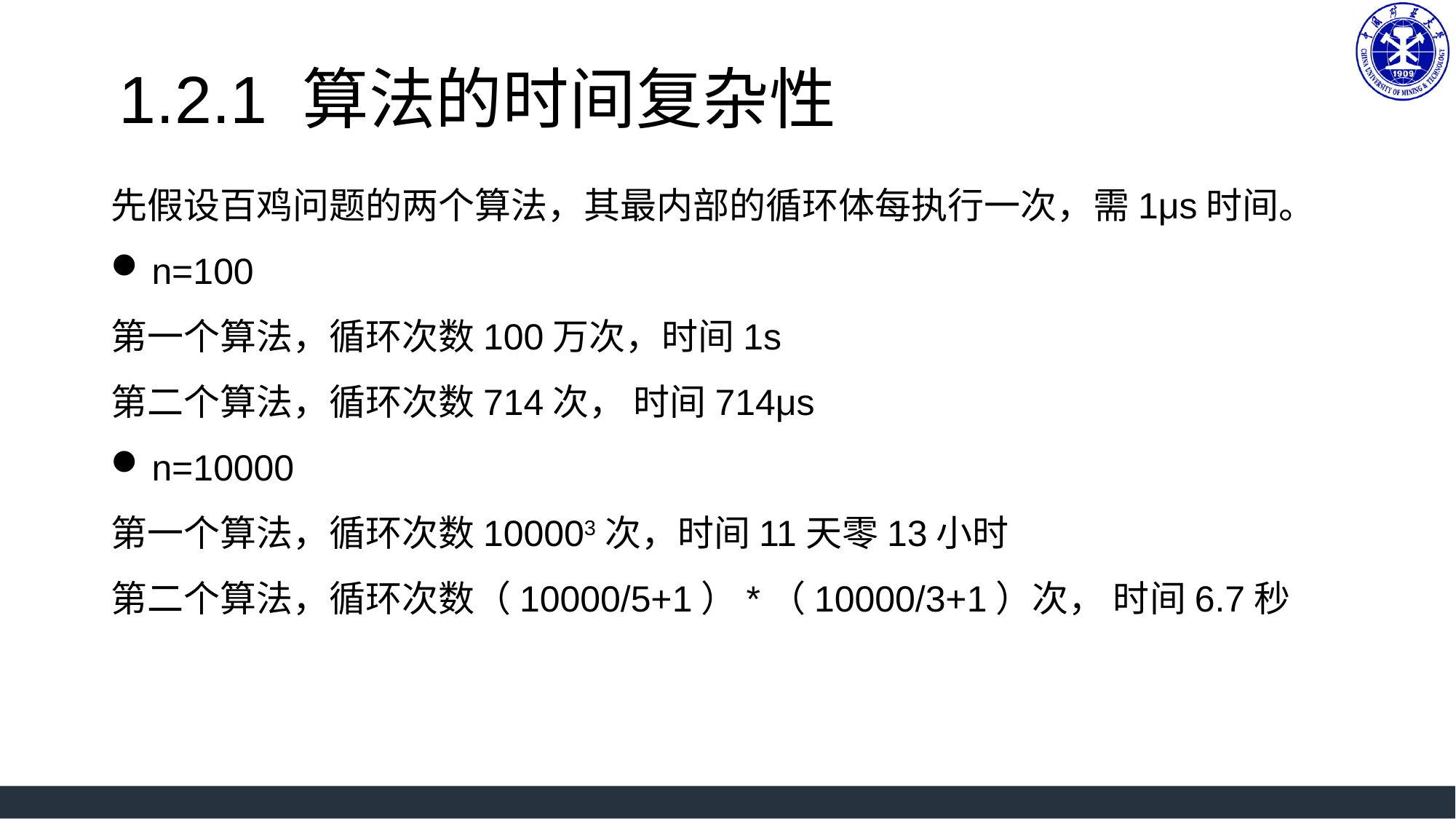

1.2.1 算法的时间复杂性
先假设百鸡问题的两个算法，其最内部的循环体每执行一次，需1μs时间。
n=100
第一个算法，循环次数100万次，时间1s
第二个算法，循环次数714次， 时间714μs
n=10000
第一个算法，循环次数100003次，时间11天零13小时
第二个算法，循环次数（10000/5+1）*（10000/3+1）次， 时间6.7秒